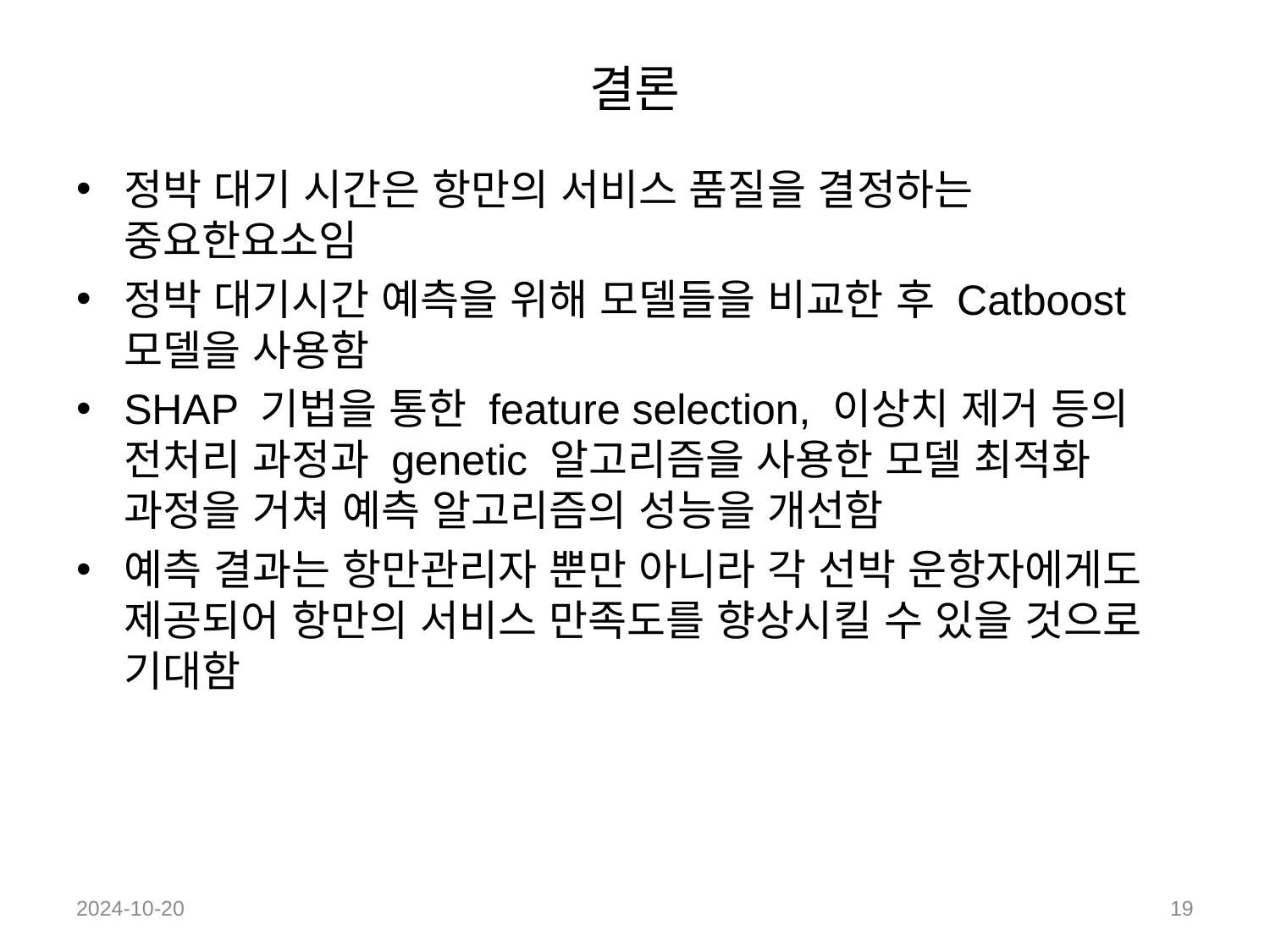

# 결론
정박 대기 시간은 항만의 서비스 품질을 결정하는 중요한요소임
정박 대기시간 예측을 위해 모델들을 비교한 후 Catboost모델을 사용함
SHAP 기법을 통한 feature selection, 이상치 제거 등의 전처리 과정과 genetic 알고리즘을 사용한 모델 최적화 과정을 거쳐 예측 알고리즘의 성능을 개선함
예측 결과는 항만관리자 뿐만 아니라 각 선박 운항자에게도 제공되어 항만의 서비스 만족도를 향상시킬 수 있을 것으로 기대함
2024-10-20
19